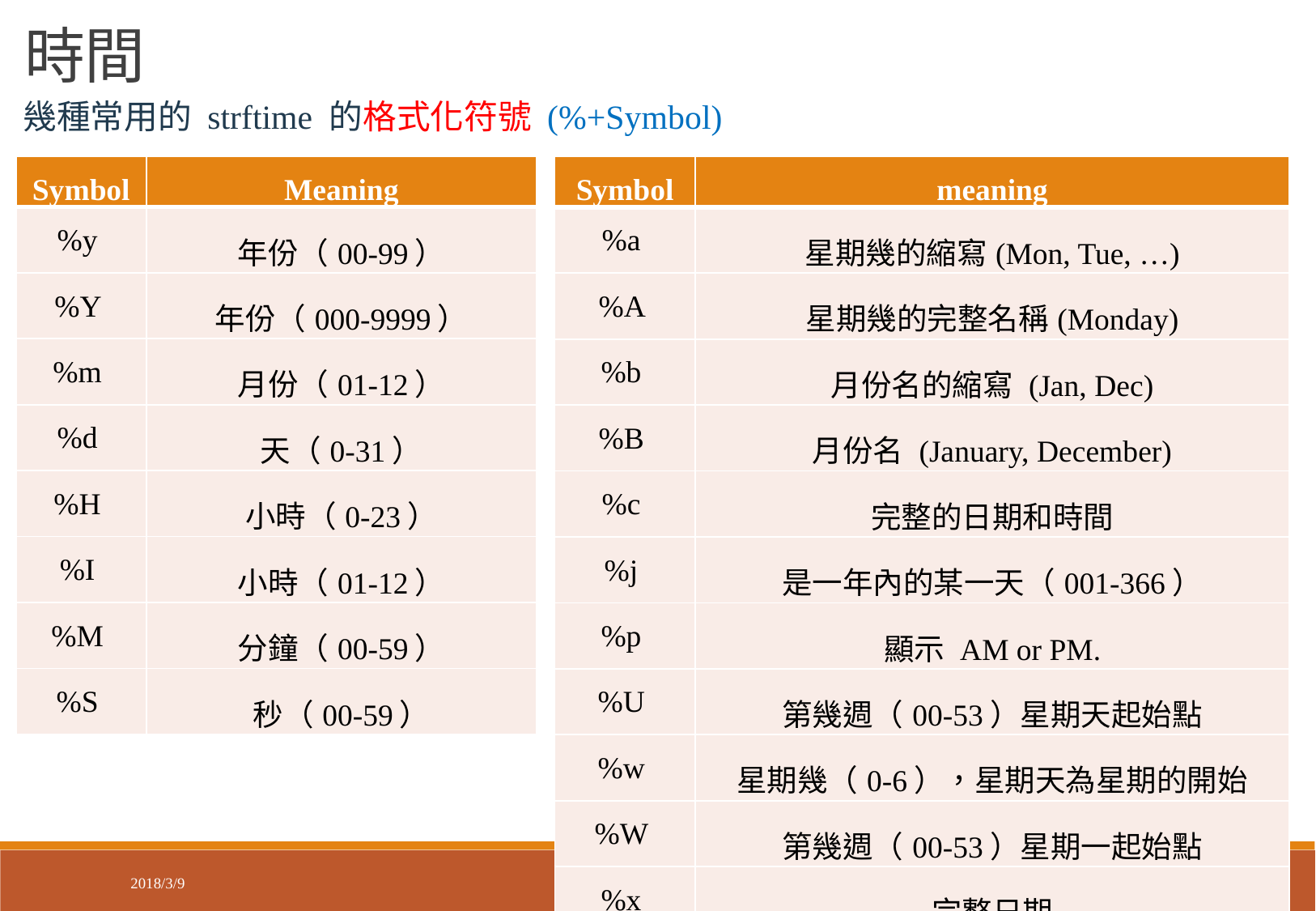

時間
  幾種常用的 strftime 的格式化符號 (%+Symbol)

| Symbol | Meaning |
| --- | --- |
| %y | 年份（00-99） |
| %Y | 年份（000-9999） |
| %m | 月份（01-12） |
| %d | 天（0-31） |
| %H | 小時（0-23） |
| %I | 小時（01-12） |
| %M | 分鐘（00-59） |
| %S | 秒（00-59） |
| Symbol | meaning |
| --- | --- |
| %a | 星期幾的縮寫(Mon, Tue, …) |
| %A | 星期幾的完整名稱(Monday) |
| %b | 月份名的縮寫 (Jan, Dec) |
| %B | 月份名 (January, December) |
| %c | 完整的日期和時間 |
| %j | 是一年內的某一天（001-366） |
| %p | 顯示 AM or PM. |
| %U | 第幾週（00-53）星期天起始點 |
| %w | 星期幾（0-6），星期天為星期的開始 |
| %W | 第幾週（00-53）星期一起始點 |
| %x | 完整日期 |

2018/3/9
13